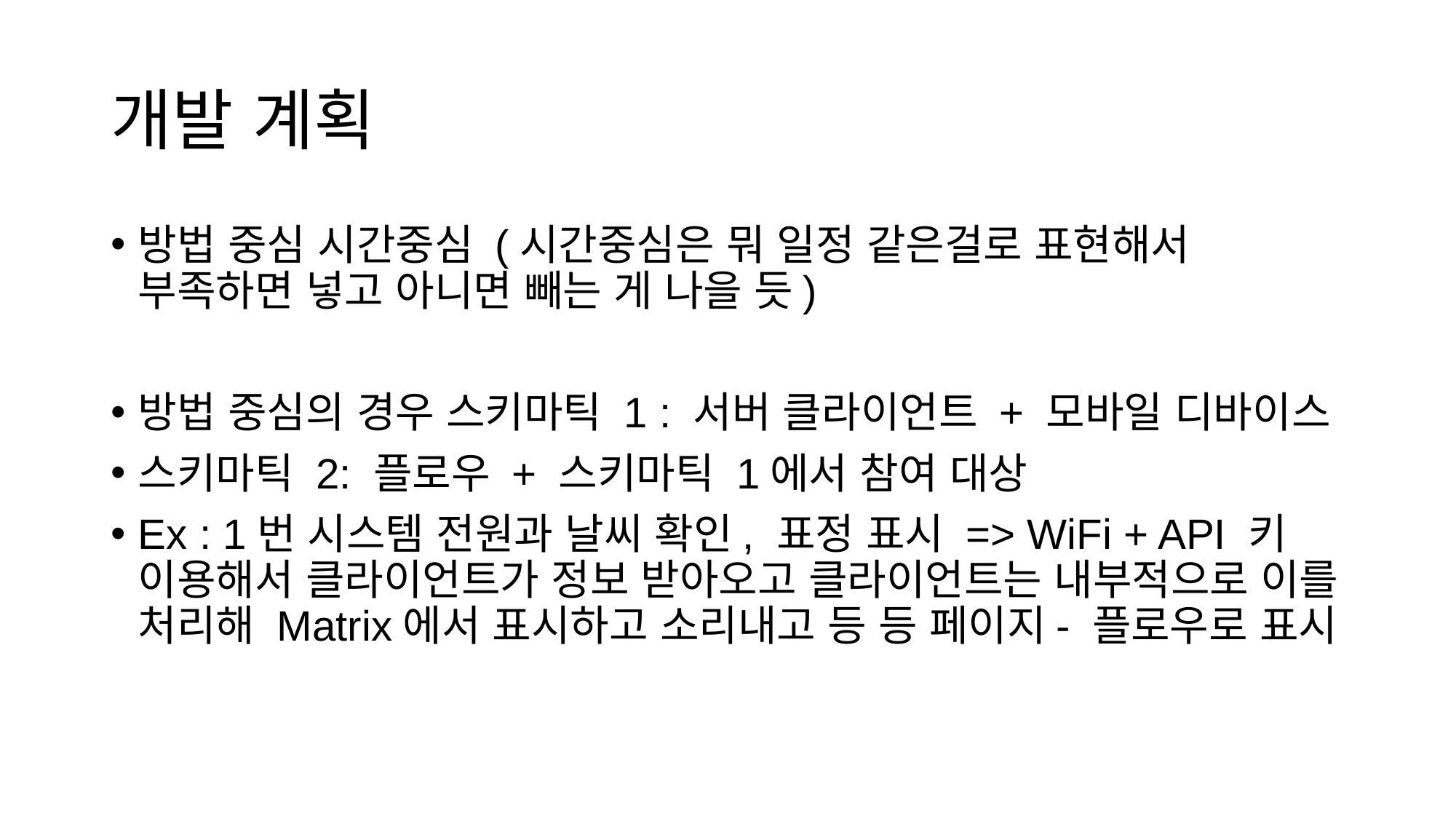

# 개발 계획
방법 중심 시간중심 (시간중심은 뭐 일정 같은걸로 표현해서 부족하면 넣고 아니면 빼는 게 나을 듯)

방법 중심의 경우 스키마틱 1 : 서버 클라이언트 + 모바일 디바이스
스키마틱 2: 플로우 + 스키마틱 1에서 참여 대상
Ex : 1번 시스템 전원과 날씨 확인, 표정 표시 => WiFi + API 키 이용해서 클라이언트가 정보 받아오고 클라이언트는 내부적으로 이를 처리해 Matrix에서 표시하고 소리내고 등 등 페이지- 플로우로 표시